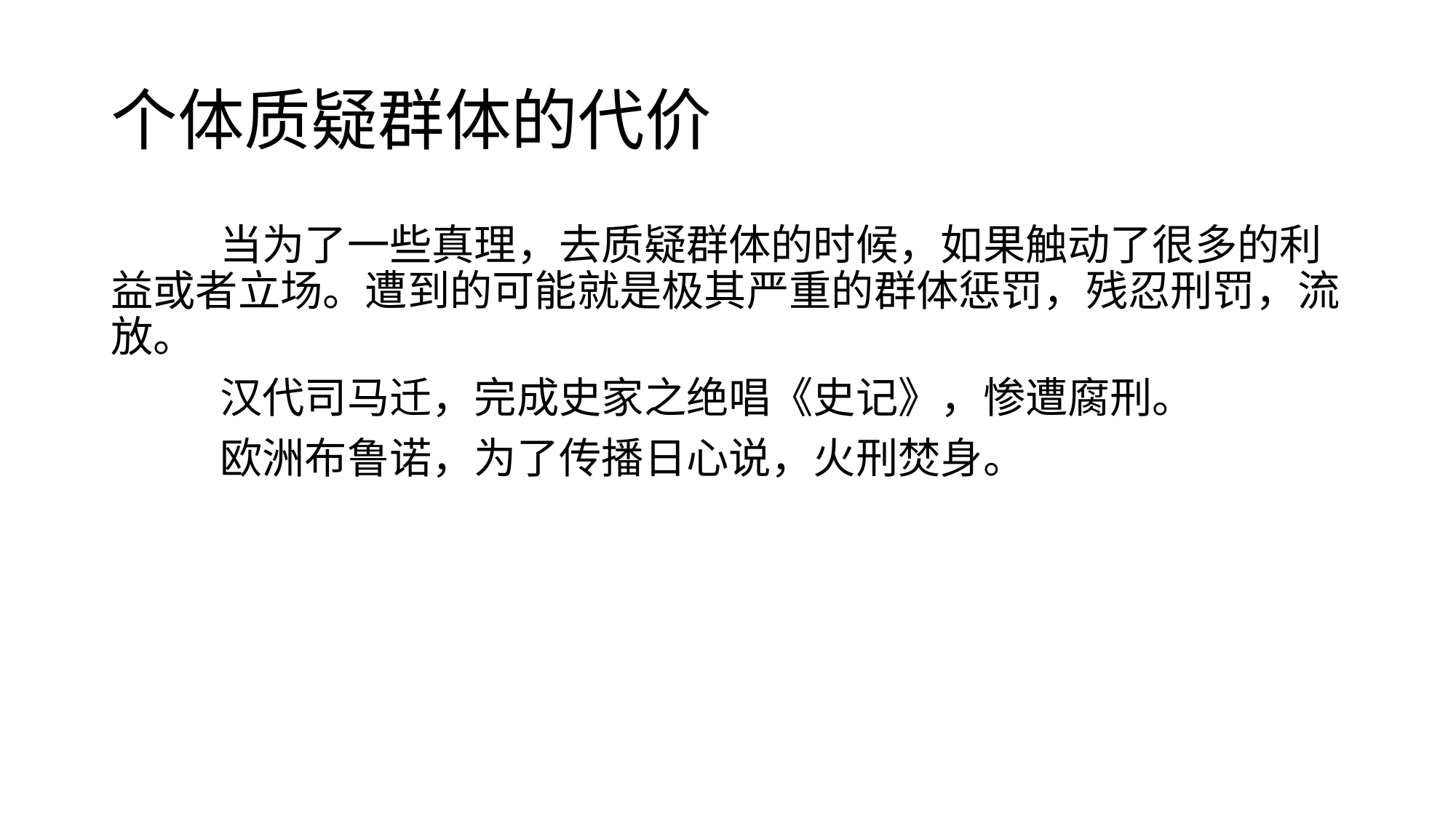

# 个体质疑群体的代价
	当为了一些真理，去质疑群体的时候，如果触动了很多的利益或者立场。遭到的可能就是极其严重的群体惩罚，残忍刑罚，流放。
	汉代司马迁，完成史家之绝唱《史记》，惨遭腐刑。
	欧洲布鲁诺，为了传播日心说，火刑焚身。